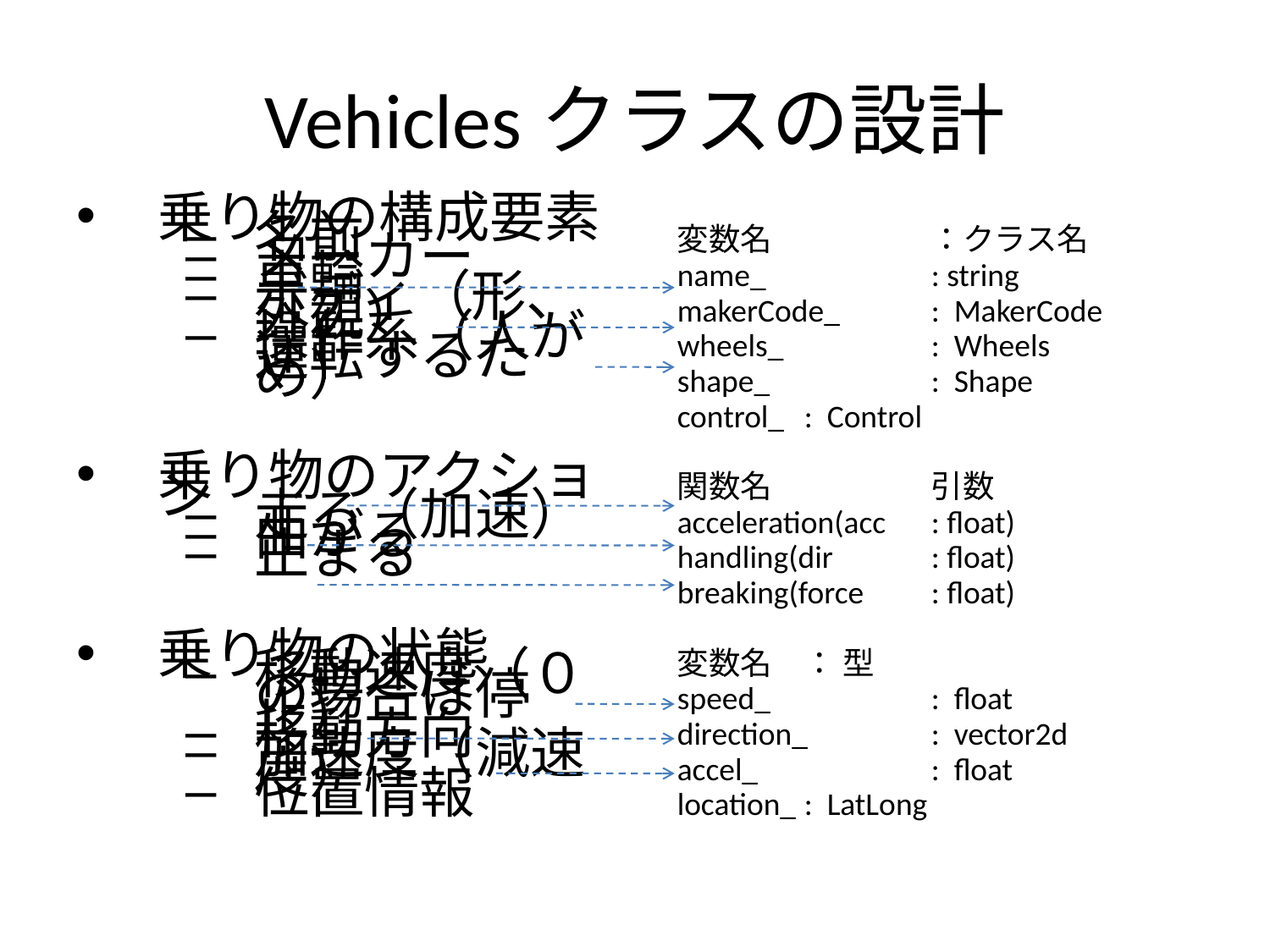

# Vehiclesクラスの設計
変数名 		：クラス名
name_		: string
makerCode_	:  MakerCode
wheels_    	:  Wheels
shape_     	:  Shape
control_ 	:  Control

関数名		引数
acceleration(acc	: float)
handling(dir	: float)
breaking(force	: float)

変数名   	： 型
speed_ 	   	:  float
direction_  	:  vector2d
accel_ 	   	:  float
location_	:  LatLong
乗り物の構成要素
名前
メーカー
車輪
ボディ（形、外観）
操作系（人が運転するため）

乗り物のアクション
走る（加速）
曲がる
止まる

乗り物の状態
移動速度（０の場合は停止）
移動方向
加速度（減速度）
位置情報